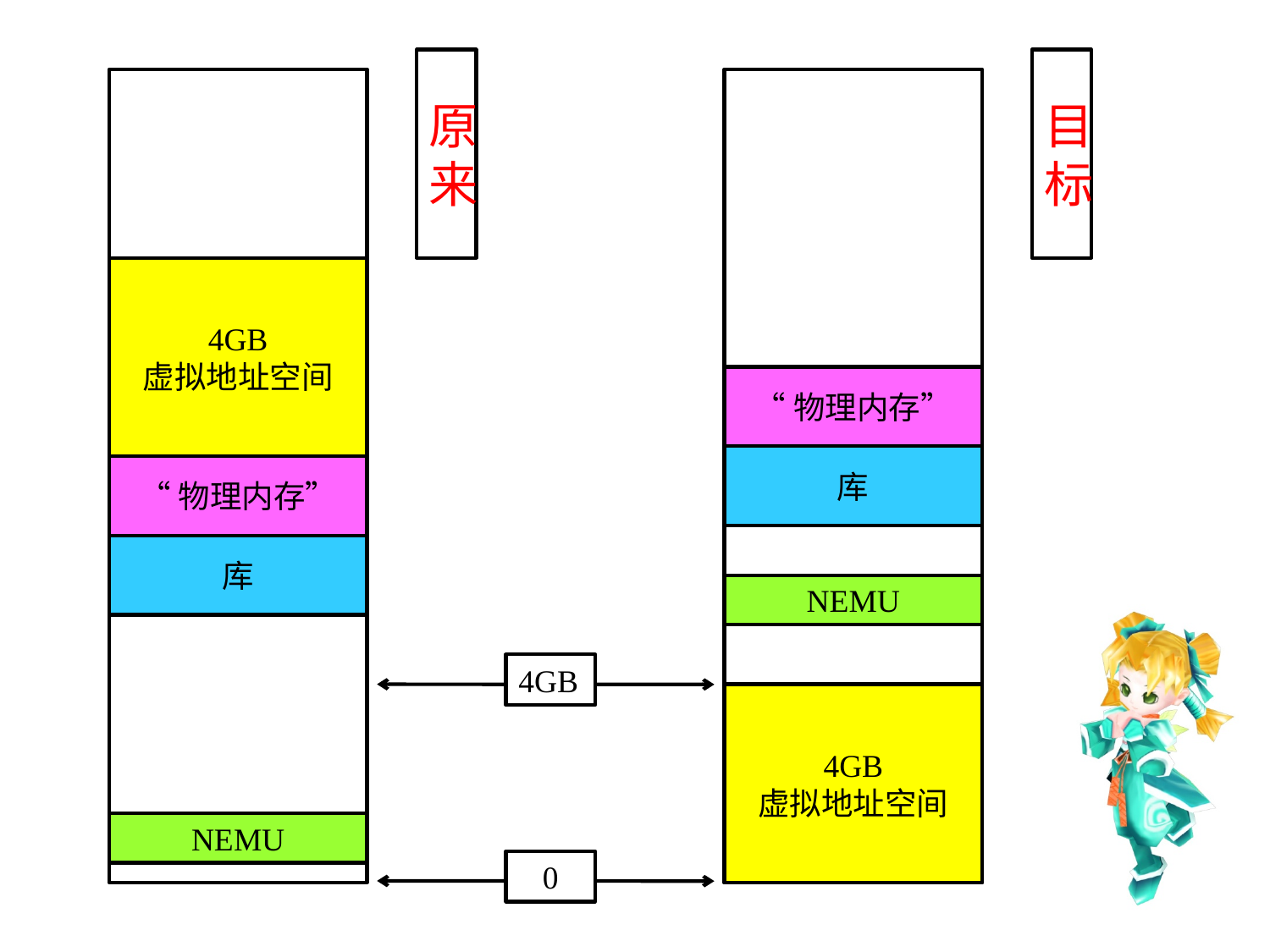

原来
目标

4GB
虚拟地址空间
“物理内存”
库
“物理内存”
库
NEMU
4GB
4GB
虚拟地址空间
NEMU
0